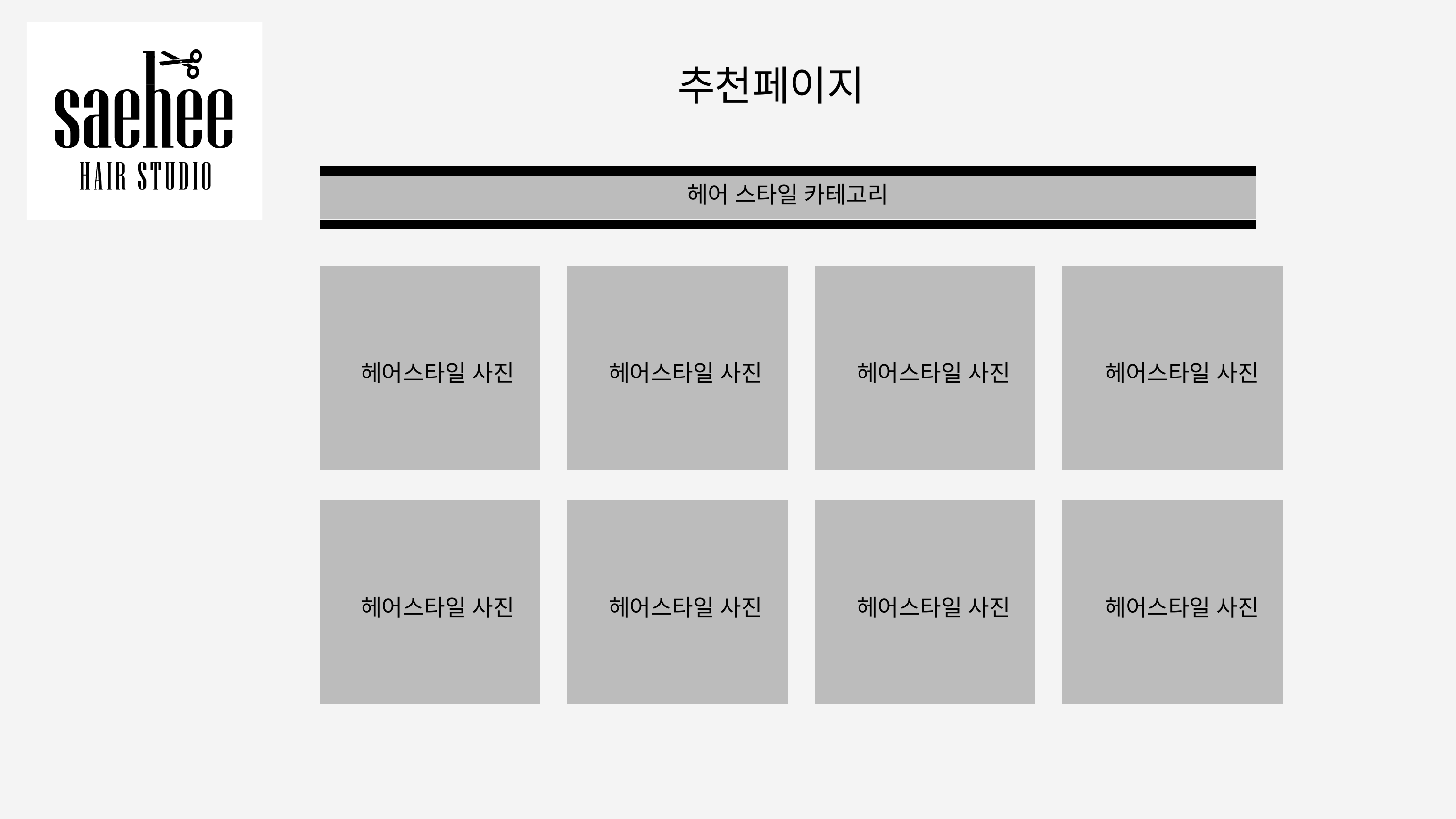

추천페이지

헤어 스타일 카테고리

헤어스타일 사진

헤어스타일 사진

헤어스타일 사진

헤어스타일 사진

헤어스타일 사진

헤어스타일 사진

헤어스타일 사진

헤어스타일 사진